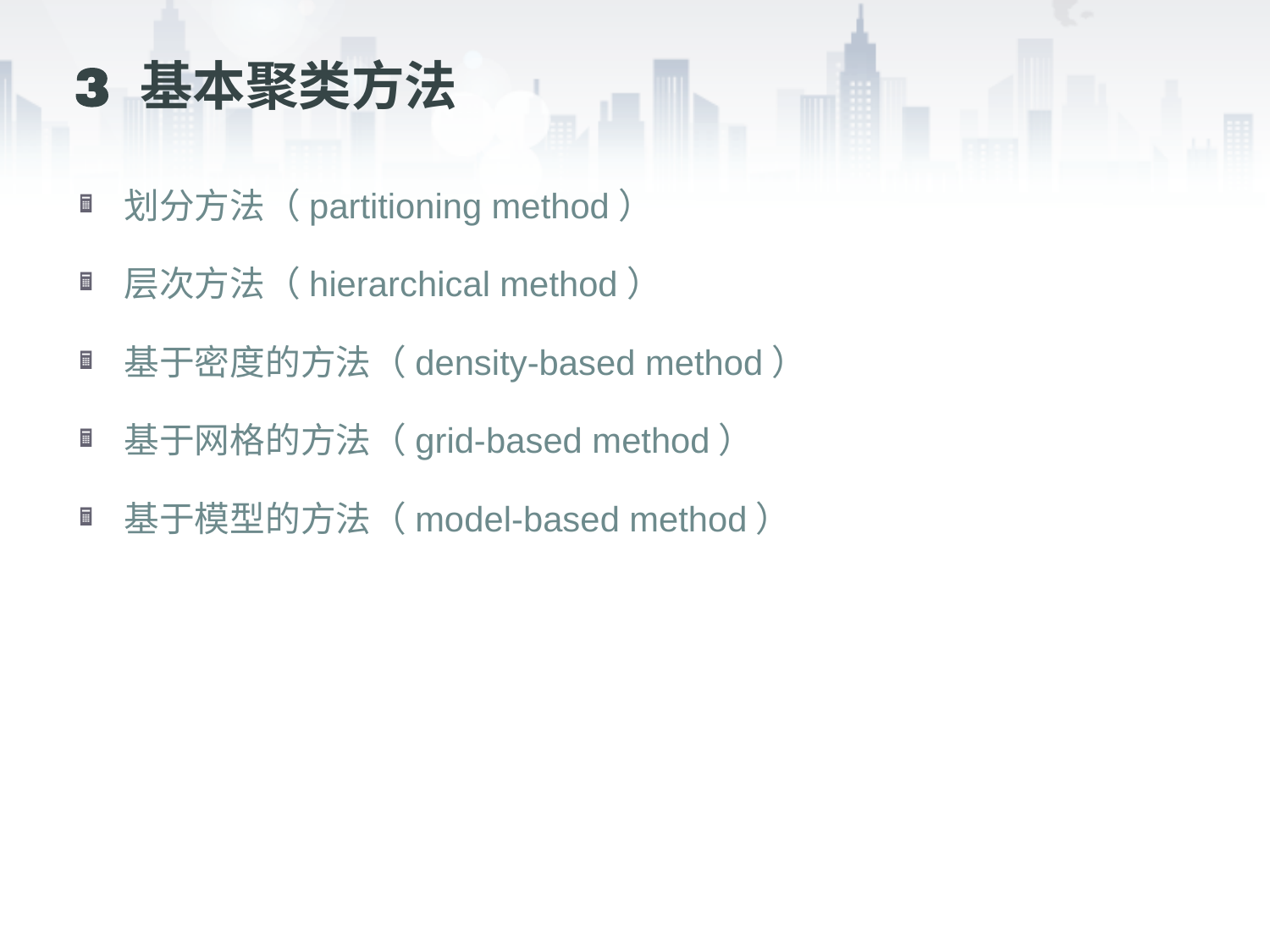

# 3 基本聚类方法
划分方法（partitioning method）
层次方法（hierarchical method）
基于密度的方法（density-based method）
基于网格的方法（grid-based method）
基于模型的方法（model-based method）